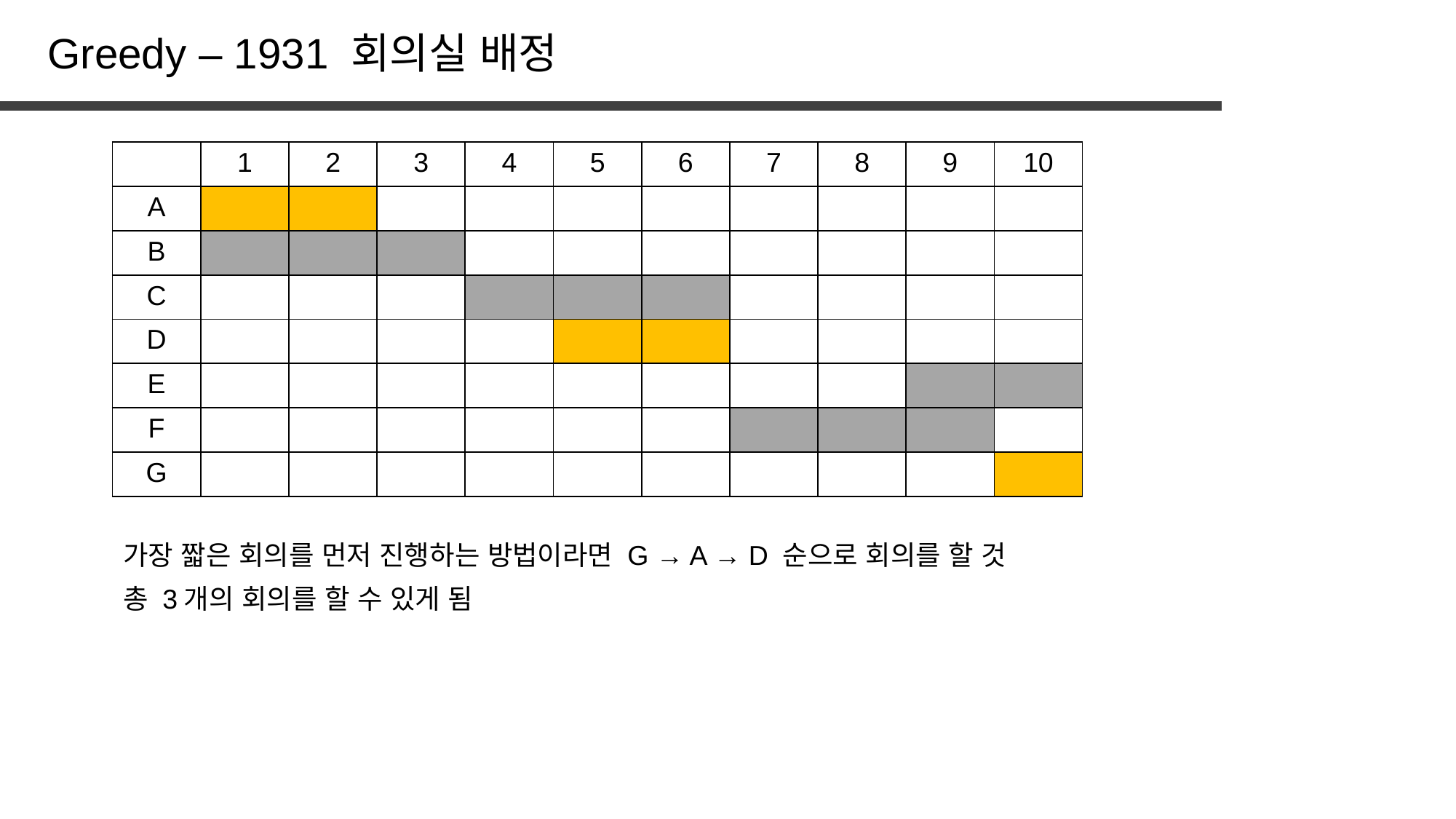

Greedy – 1931 회의실 배정
|  | 1 | 2 | 3 | 4 | 5 | 6 | 7 | 8 | 9 | 10 |
| --- | --- | --- | --- | --- | --- | --- | --- | --- | --- | --- |
| A |  |  |  |  |  |  |  |  |  |  |
| B |  |  |  |  |  |  |  |  |  |  |
| C |  |  |  |  |  |  |  |  |  |  |
| D |  |  |  |  |  |  |  |  |  |  |
| E |  |  |  |  |  |  |  |  |  |  |
| F |  |  |  |  |  |  |  |  |  |  |
| G |  |  |  |  |  |  |  |  |  |  |
가장 짧은 회의를 먼저 진행하는 방법이라면 G → A → D 순으로 회의를 할 것
총 3개의 회의를 할 수 있게 됨